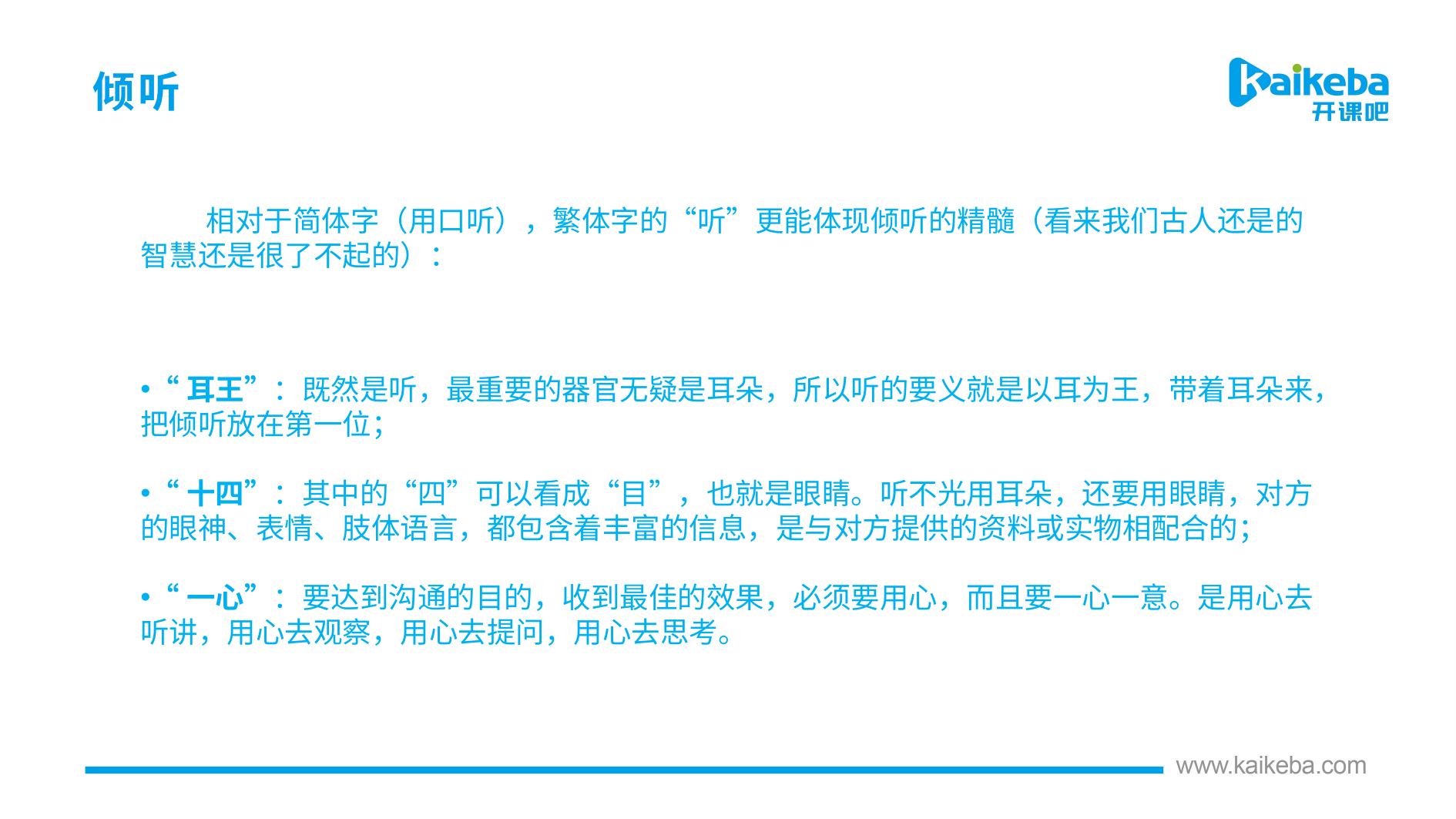

# 倾听
         相对于简体字（用口听），繁体字的“听”更能体现倾听的精髓（看来我们古人还是的智慧还是很了不起的）：
“耳王”：既然是听，最重要的器官无疑是耳朵，所以听的要义就是以耳为王，带着耳朵来，把倾听放在第一位；

“十四”：其中的“四”可以看成“目”，也就是眼睛。听不光用耳朵，还要用眼睛，对方的眼神、表情、肢体语言，都包含着丰富的信息，是与对方提供的资料或实物相配合的；

“一心”：要达到沟通的目的，收到最佳的效果，必须要用心，而且要一心一意。是用心去听讲，用心去观察，用心去提问，用心去思考。